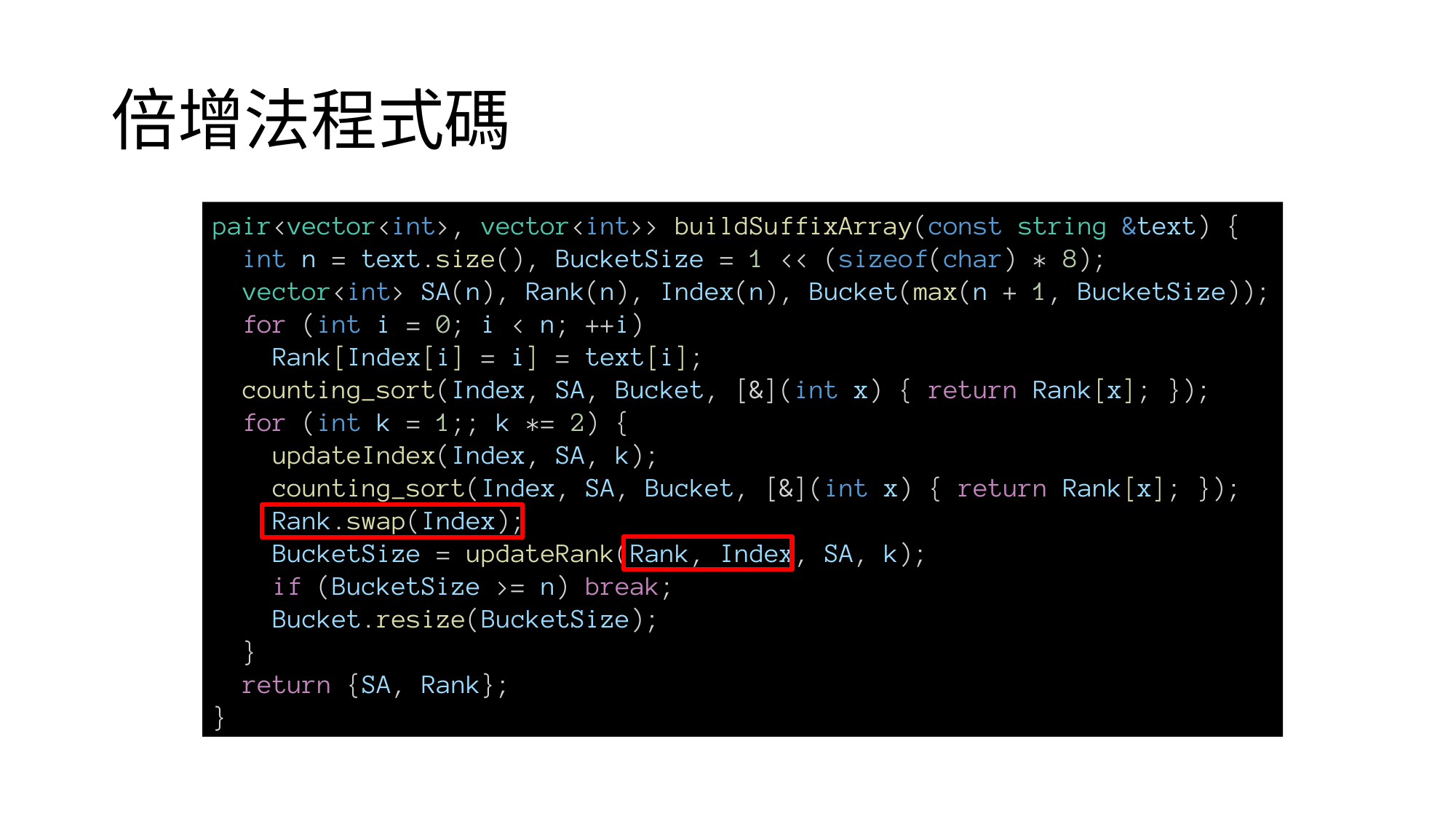

# 倍增法程式碼
pair<vector<int>, vector<int>> buildSuffixArray(const string &text) {
  int n = text.size(), BucketSize = 1 << (sizeof(char) * 8);
  vector<int> SA(n), Rank(n), Index(n), Bucket(max(n + 1, BucketSize));
  for (int i = 0; i < n; ++i)
    Rank[Index[i] = i] = text[i];
  counting_sort(Index, SA, Bucket, [&](int x) { return Rank[x]; });
  for (int k = 1;; k *= 2) {
    updateIndex(Index, SA, k);
    counting_sort(Index, SA, Bucket, [&](int x) { return Rank[x]; });
    Rank.swap(Index);
    BucketSize = updateRank(Rank, Index, SA, k);
    if (BucketSize >= n) break;
    Bucket.resize(BucketSize);
  }
  return {SA, Rank};
}